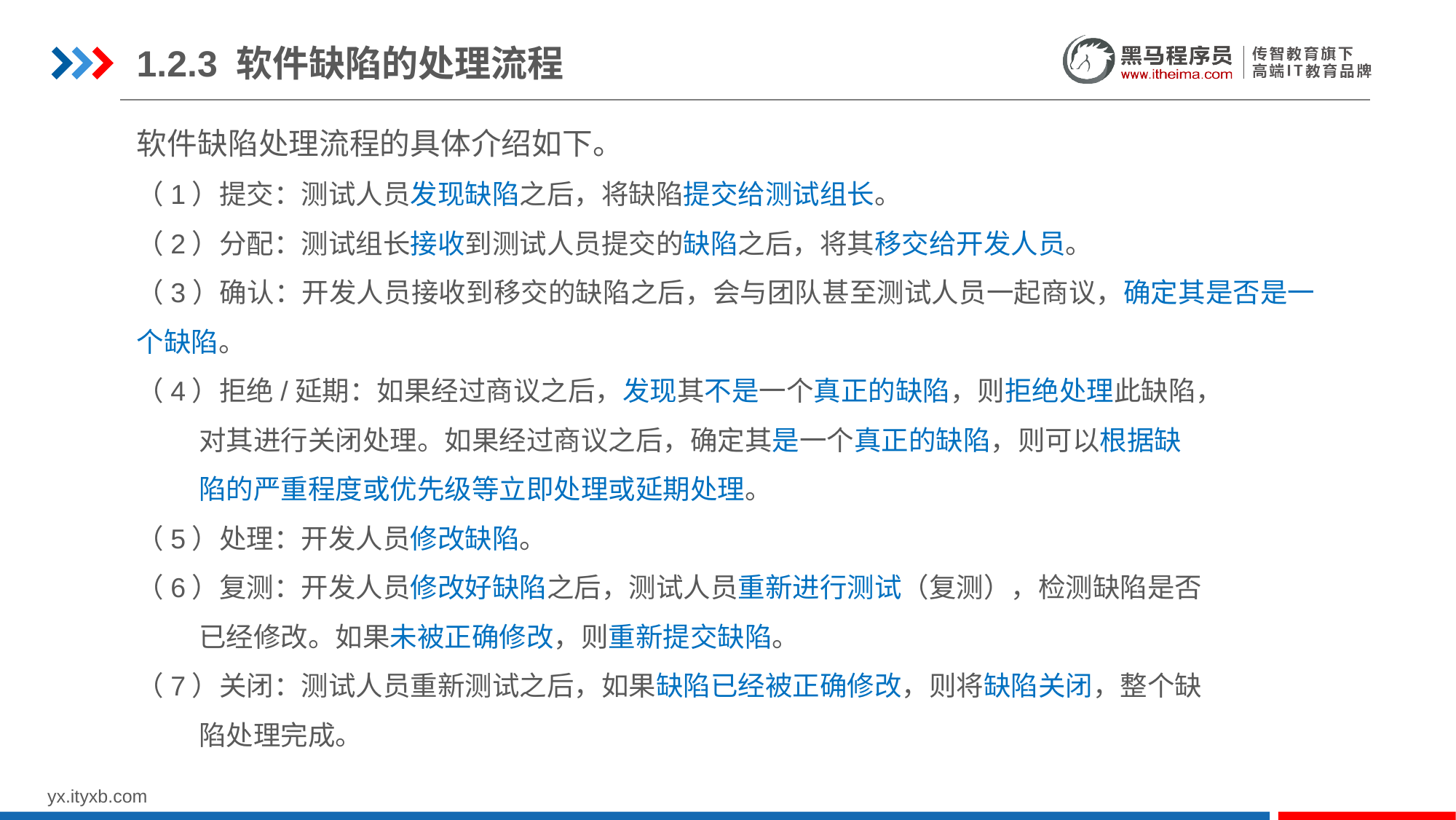

1.2.3 软件缺陷的处理流程
软件缺陷处理流程的具体介绍如下。
（1）提交：测试人员发现缺陷之后，将缺陷提交给测试组长。
（2）分配：测试组长接收到测试人员提交的缺陷之后，将其移交给开发人员。
（3）确认：开发人员接收到移交的缺陷之后，会与团队甚至测试人员一起商议，确定其是否是一个缺陷。
（4）拒绝/延期：如果经过商议之后，发现其不是一个真正的缺陷，则拒绝处理此缺陷，
         对其进行关闭处理。如果经过商议之后，确定其是一个真正的缺陷，则可以根据缺
         陷的严重程度或优先级等立即处理或延期处理。
（5）处理：开发人员修改缺陷。
（6）复测：开发人员修改好缺陷之后，测试人员重新进行测试（复测），检测缺陷是否
         已经修改。如果未被正确修改，则重新提交缺陷。
（7）关闭：测试人员重新测试之后，如果缺陷已经被正确修改，则将缺陷关闭，整个缺
         陷处理完成。